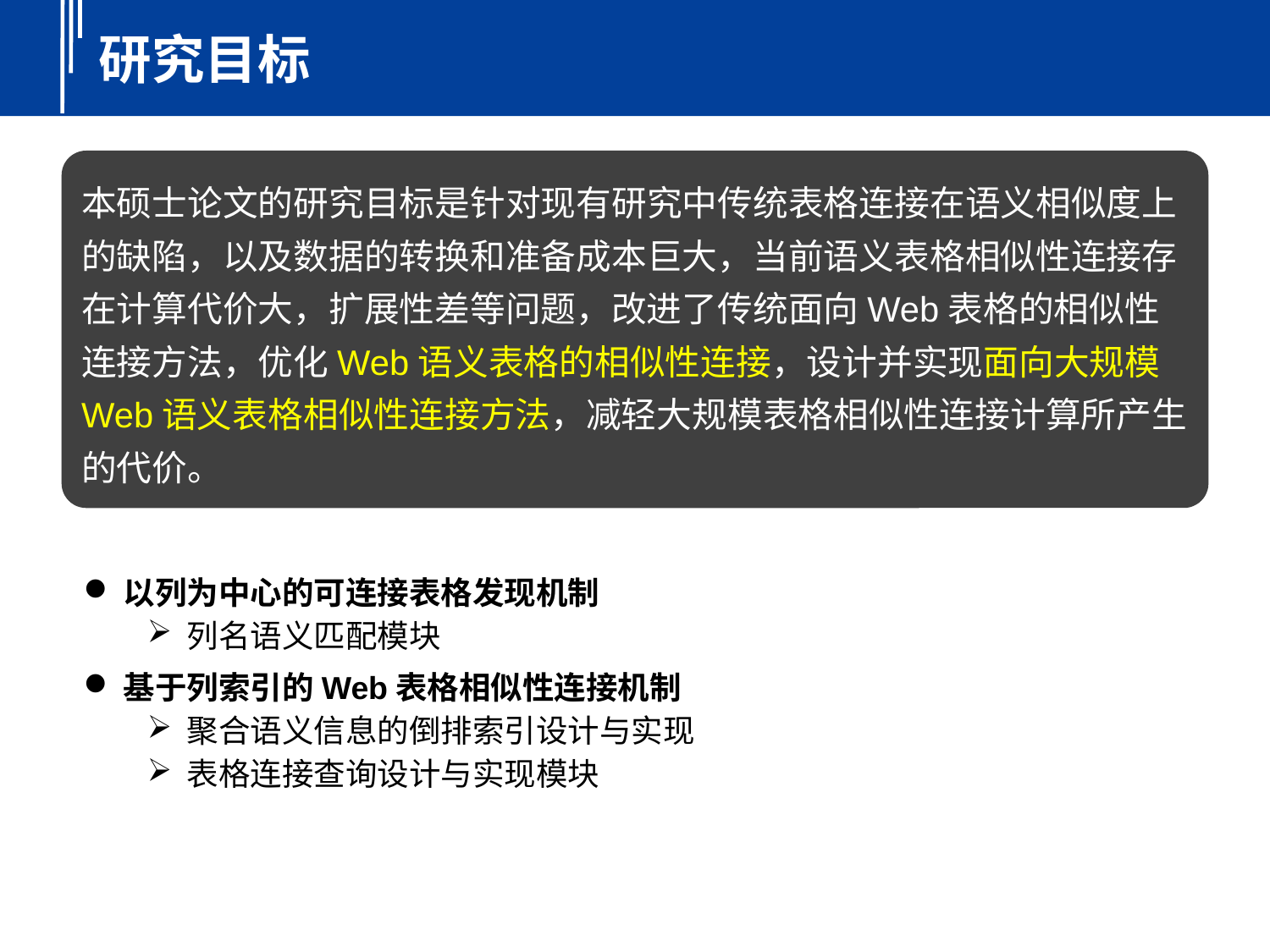

研究目标
本硕士论文的研究目标是针对现有研究中传统表格连接在语义相似度上的缺陷，以及数据的转换和准备成本巨大，当前语义表格相似性连接存在计算代价大，扩展性差等问题，改进了传统面向Web表格的相似性连接方法，优化Web语义表格的相似性连接，设计并实现面向大规模Web语义表格相似性连接方法，减轻大规模表格相似性连接计算所产生的代价。
以列为中心的可连接表格发现机制
列名语义匹配模块
基于列索引的Web表格相似性连接机制
聚合语义信息的倒排索引设计与实现
表格连接查询设计与实现模块
14